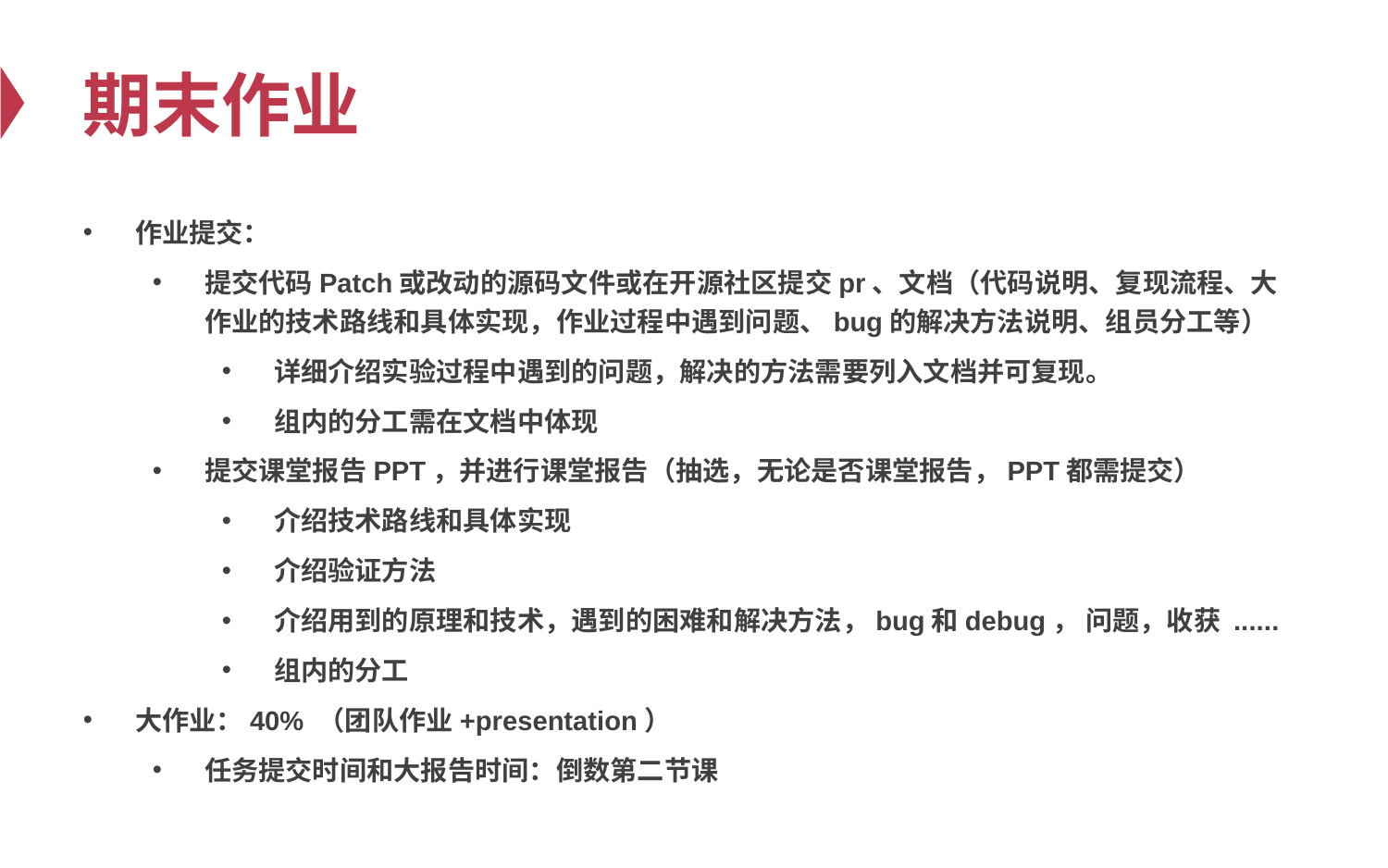

# 期末作业
作业提交：
提交代码Patch或改动的源码文件或在开源社区提交pr、文档（代码说明、复现流程、大作业的技术路线和具体实现，作业过程中遇到问题、bug的解决方法说明、组员分工等）
详细介绍实验过程中遇到的问题，解决的方法需要列入文档并可复现。
组内的分工需在文档中体现
提交课堂报告PPT，并进行课堂报告（抽选，无论是否课堂报告，PPT都需提交）
介绍技术路线和具体实现
介绍验证方法
介绍用到的原理和技术，遇到的困难和解决方法，bug和debug， 问题，收获 ......
组内的分工
大作业：40% （团队作业+presentation）
任务提交时间和大报告时间：倒数第二节课